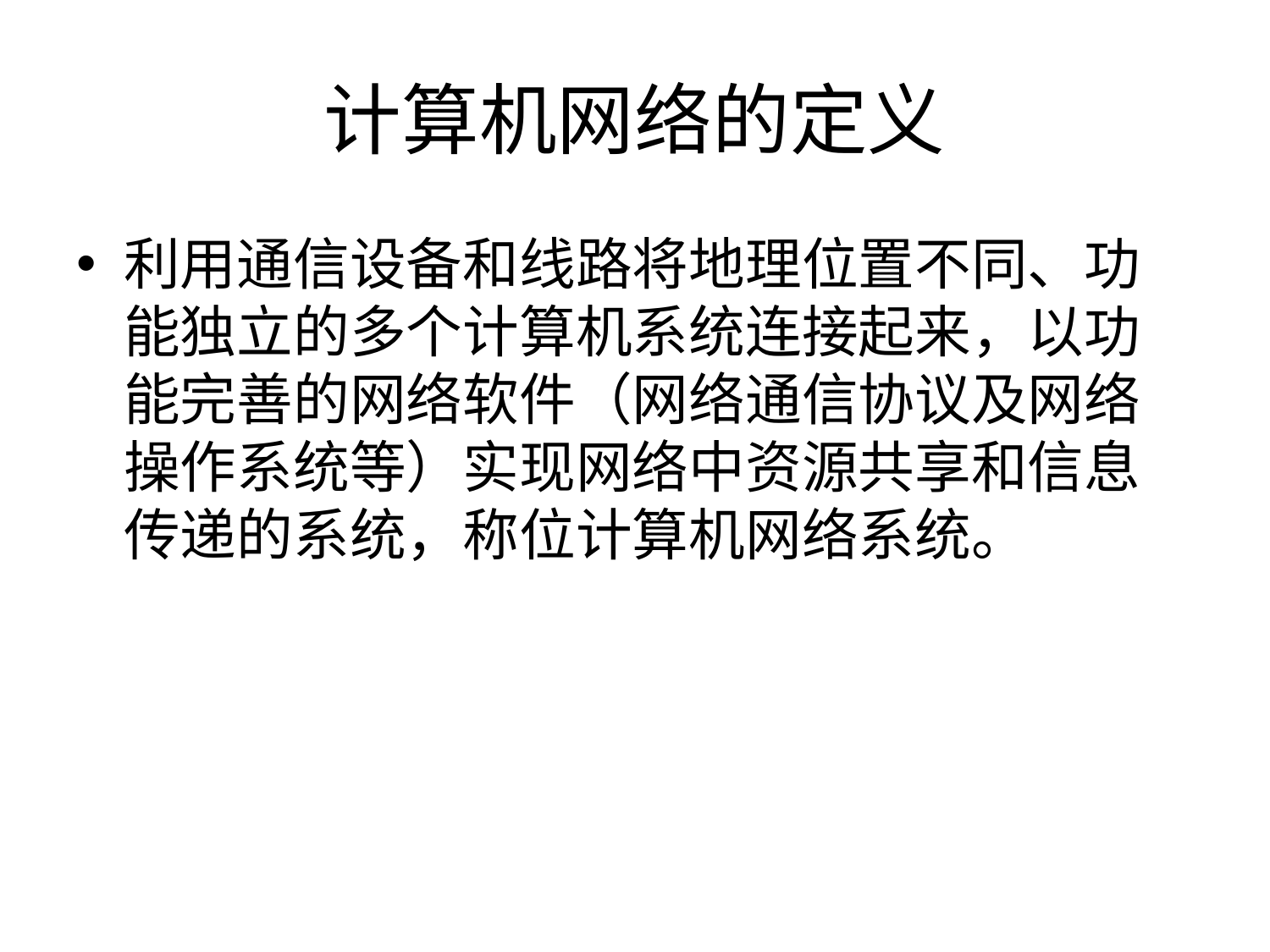

# 计算机网络的定义
利用通信设备和线路将地理位置不同、功能独立的多个计算机系统连接起来，以功能完善的网络软件（网络通信协议及网络操作系统等）实现网络中资源共享和信息传递的系统，称位计算机网络系统。